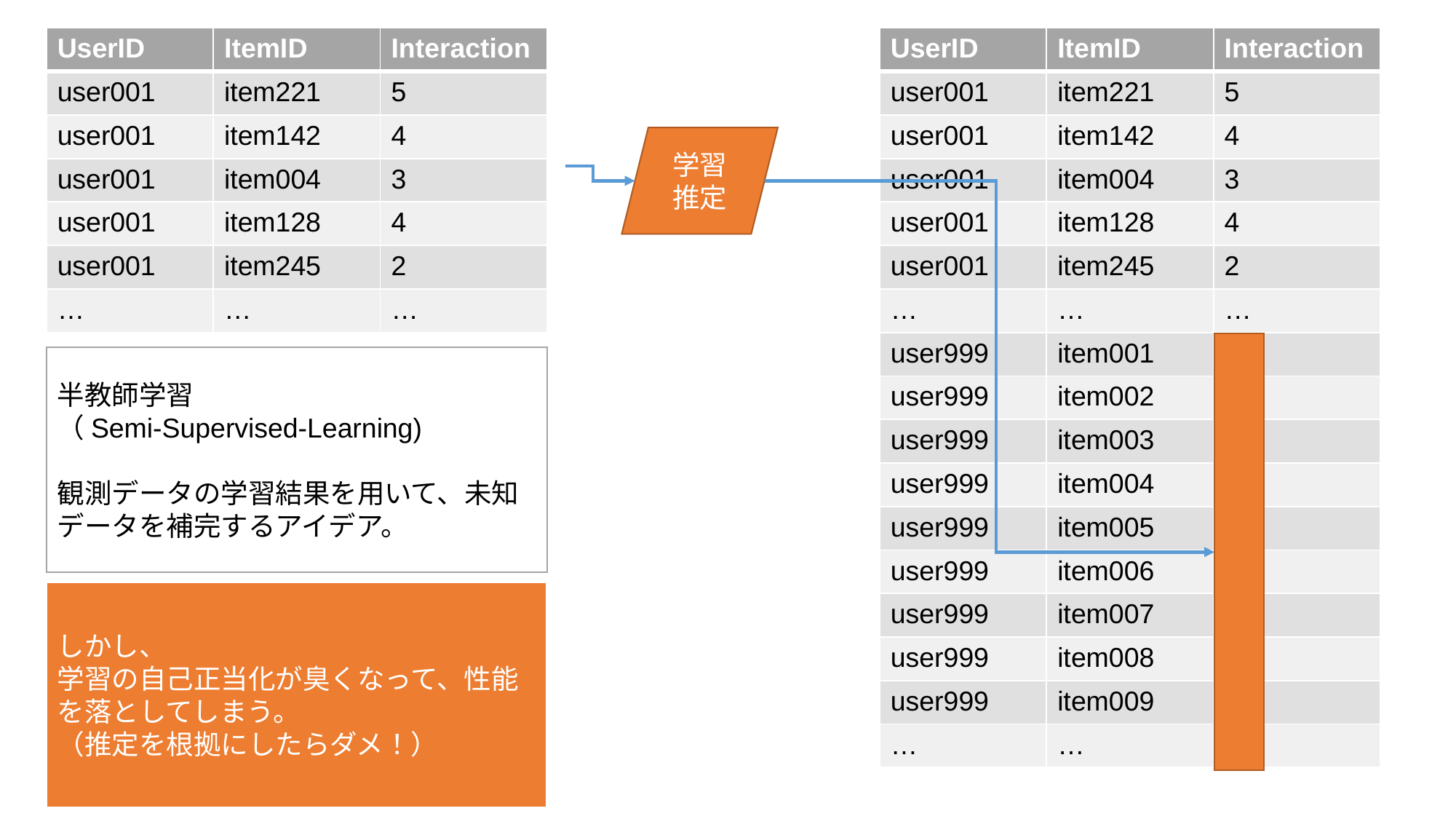

| UserID | ItemID | Interaction |
| --- | --- | --- |
| user001 | item221 | 5 |
| user001 | item142 | 4 |
| user001 | item004 | 3 |
| user001 | item128 | 4 |
| user001 | item245 | 2 |
| … | … | … |
| UserID | ItemID | Interaction |
| --- | --- | --- |
| user001 | item221 | 5 |
| user001 | item142 | 4 |
| user001 | item004 | 3 |
| user001 | item128 | 4 |
| user001 | item245 | 2 |
| … | … | … |
| user999 | item001 | ? |
| user999 | item002 | ? |
| user999 | item003 | ? |
| user999 | item004 | ? |
| user999 | item005 | ? |
| user999 | item006 | ? |
| user999 | item007 | ? |
| user999 | item008 | ? |
| user999 | item009 | ? |
| … | … | ? |
学習
推定

半教師学習
（Semi-Supervised-Learning)

観測データの学習結果を用いて、未知データを補完するアイデア。
しかし、
学習の自己正当化が臭くなって、性能を落としてしまう。
（推定を根拠にしたらダメ！）